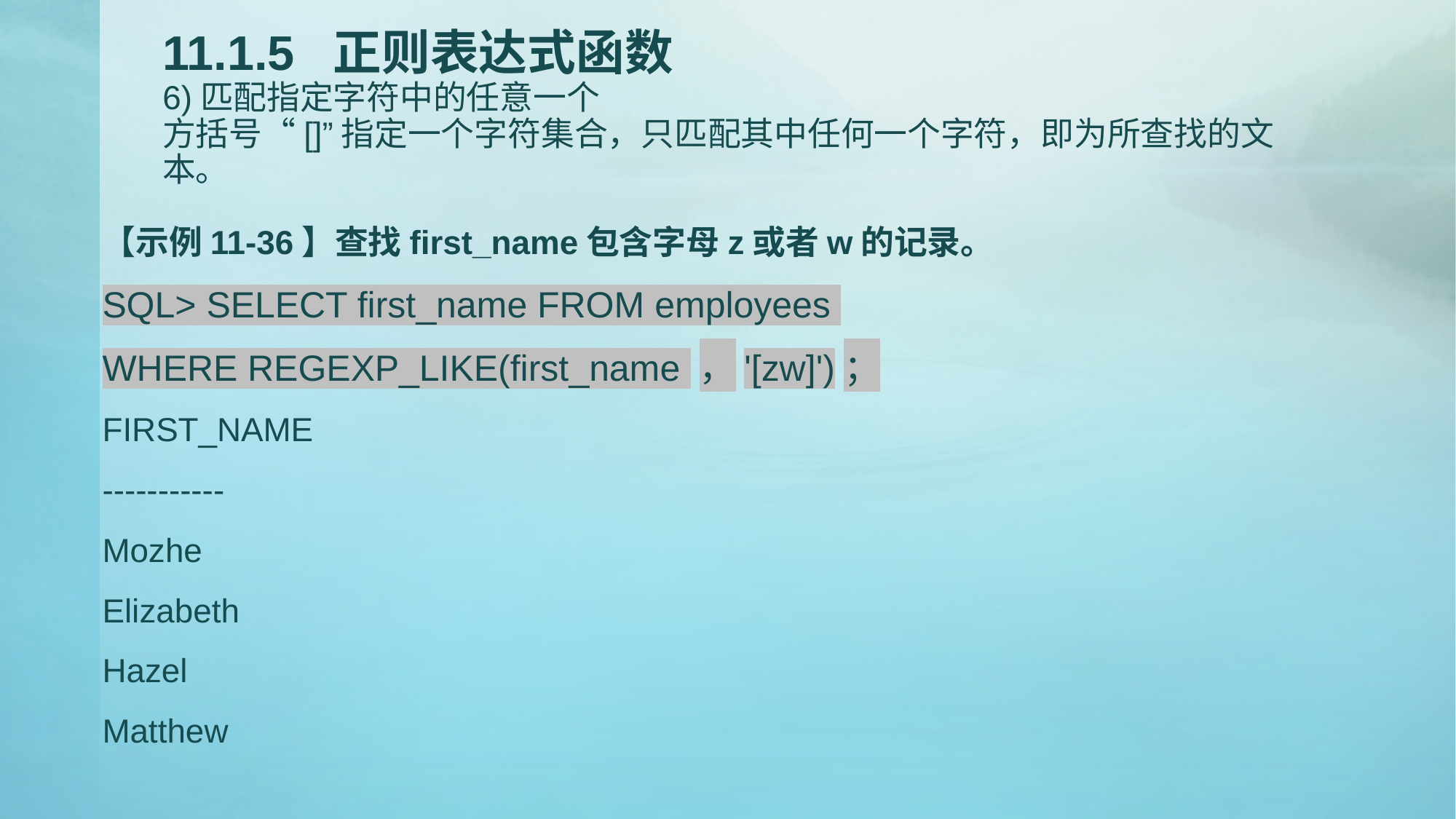

# 11.1.5  正则表达式函数 6)匹配指定字符中的任意一个 方括号“[]”指定一个字符集合，只匹配其中任何一个字符，即为所查找的文本。
【示例11-36】查找first_name包含字母z或者w的记录。
SQL> SELECT first_name FROM employees
WHERE REGEXP_LIKE(first_name ，'[zw]')；
FIRST_NAME
-----------
Mozhe
Elizabeth
Hazel
Matthew